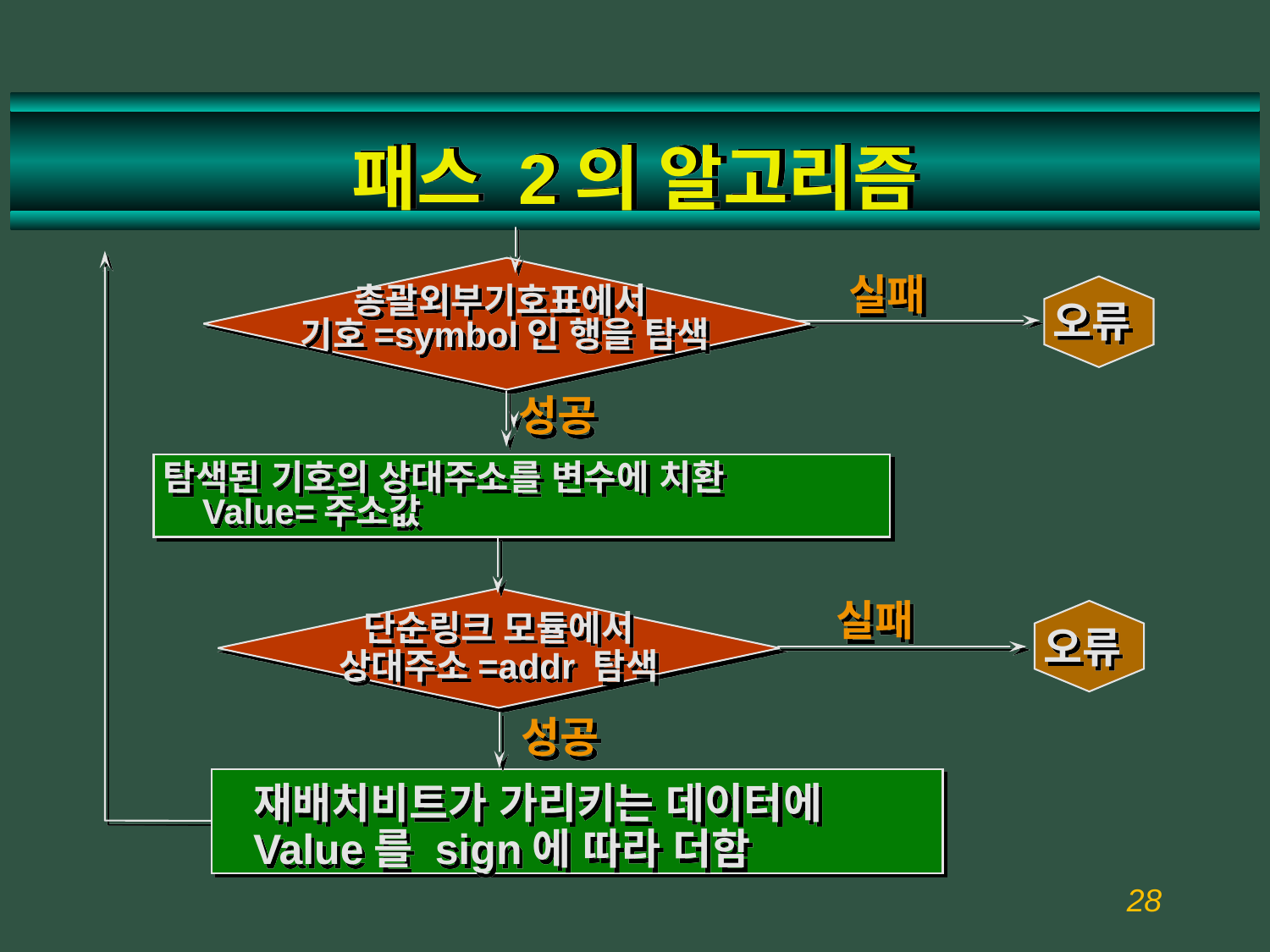

# 패스 2의 알고리즘

실패
총괄외부기호표에서
기호=symbol인 행을 탐색
오류

성공

탐색된 기호의 상대주소를 변수에 치환
    Value=주소값

실패
단순링크 모듈에서
상대주소=addr 탐색
오류

성공

재배치비트가 가리키는 데이터에
Value를 sign에 따라 더함
28